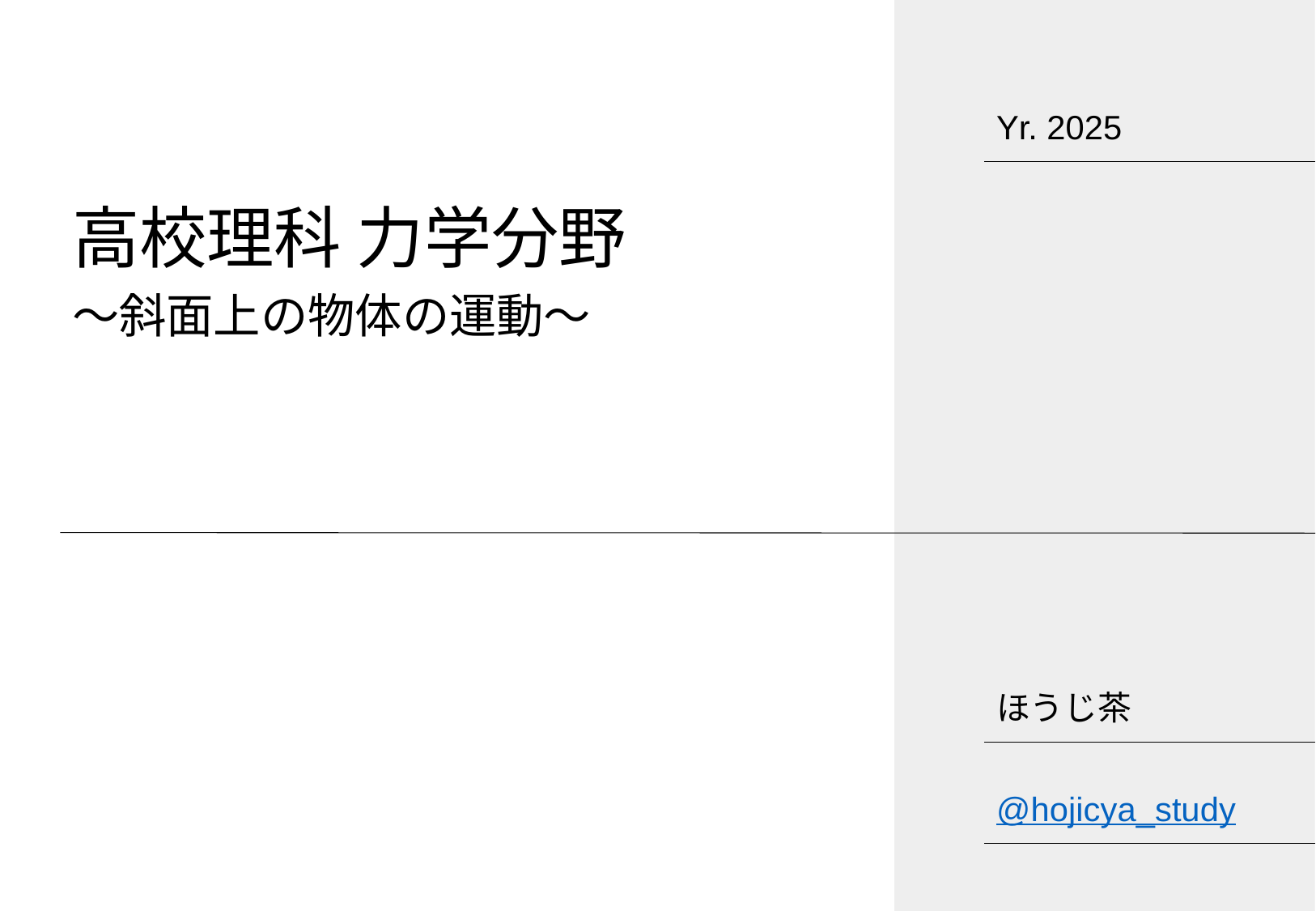

Yr. 2025
高校理科 力学分野
～斜面上の物体の運動～

ほうじ茶
@hojicya_study